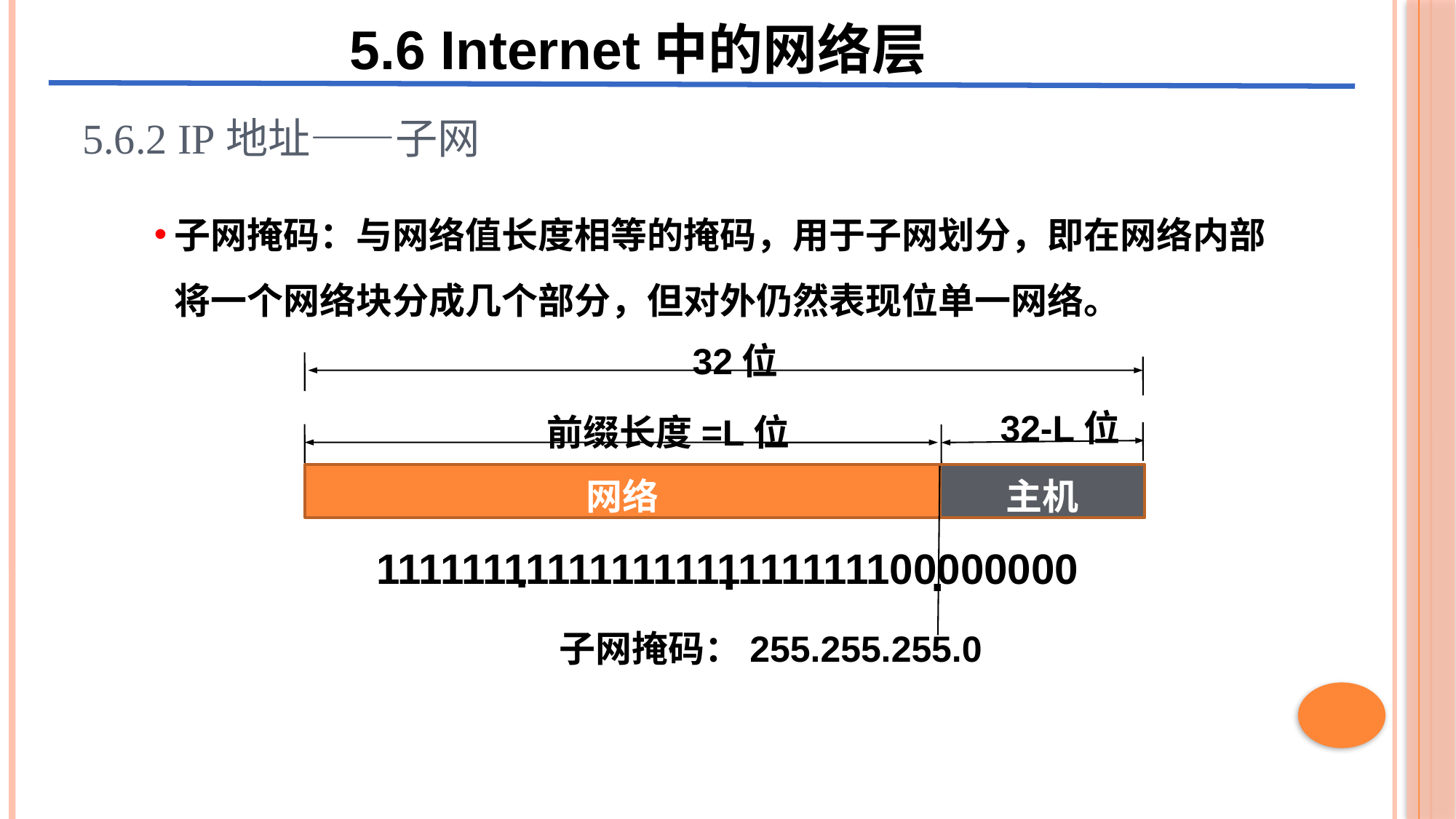

5.6 Internet中的网络层
# 5.6.2 IP地址——子网

子网掩码：与网络值长度相等的掩码，用于子网划分，即在网络内部将一个网络块分成几个部分，但对外仍然表现位单一网络。

32位

32-L位
前缀长度=L位

主机
网络

.
.
11111111111111111111111100000000
.
子网掩码：255.255.255.0